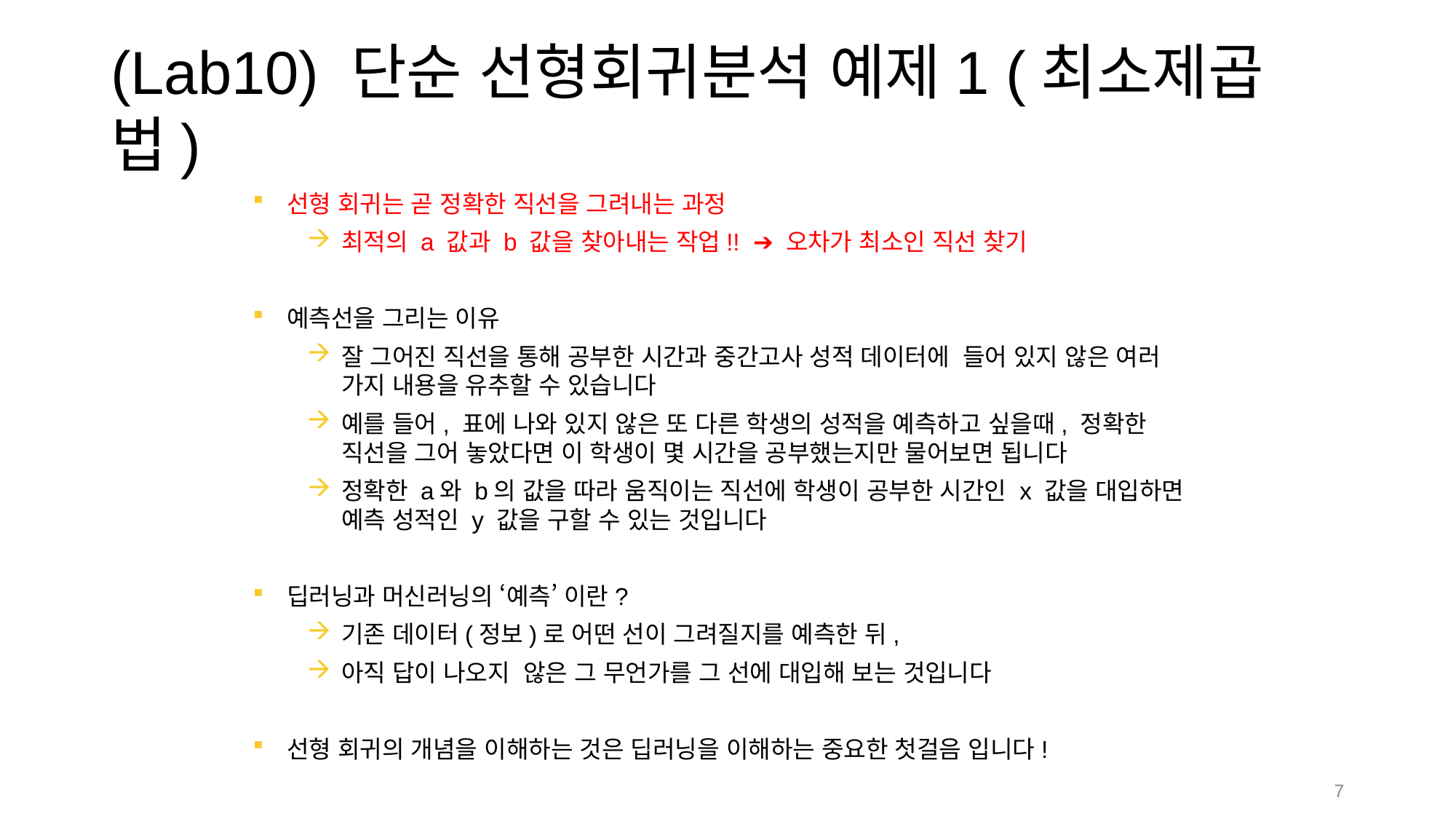

(Lab10) 단순 선형회귀분석 예제1 (최소제곱법)
선형 회귀는 곧 정확한 직선을 그려내는 과정
최적의 a 값과 b 값을 찾아내는 작업!!  ➔ 오차가 최소인 직선 찾기

예측선을 그리는 이유
잘 그어진 직선을 통해 공부한 시간과 중간고사 성적 데이터에  들어 있지 않은 여러 가지 내용을 유추할 수 있습니다
예를 들어, 표에 나와 있지 않은 또 다른 학생의 성적을 예측하고 싶을때, 정확한 직선을 그어 놓았다면 이 학생이 몇 시간을 공부했는지만 물어보면 됩니다
정확한 a와 b의 값을 따라 움직이는 직선에 학생이 공부한 시간인 x 값을 대입하면 예측 성적인 y 값을 구할 수 있는 것입니다

딥러닝과 머신러닝의 ‘예측’ 이란?
기존 데이터(정보)로 어떤 선이 그려질지를 예측한 뒤,
아직 답이 나오지  않은 그 무언가를 그 선에 대입해 보는 것입니다

선형 회귀의 개념을 이해하는 것은 딥러닝을 이해하는 중요한 첫걸음 입니다!

7